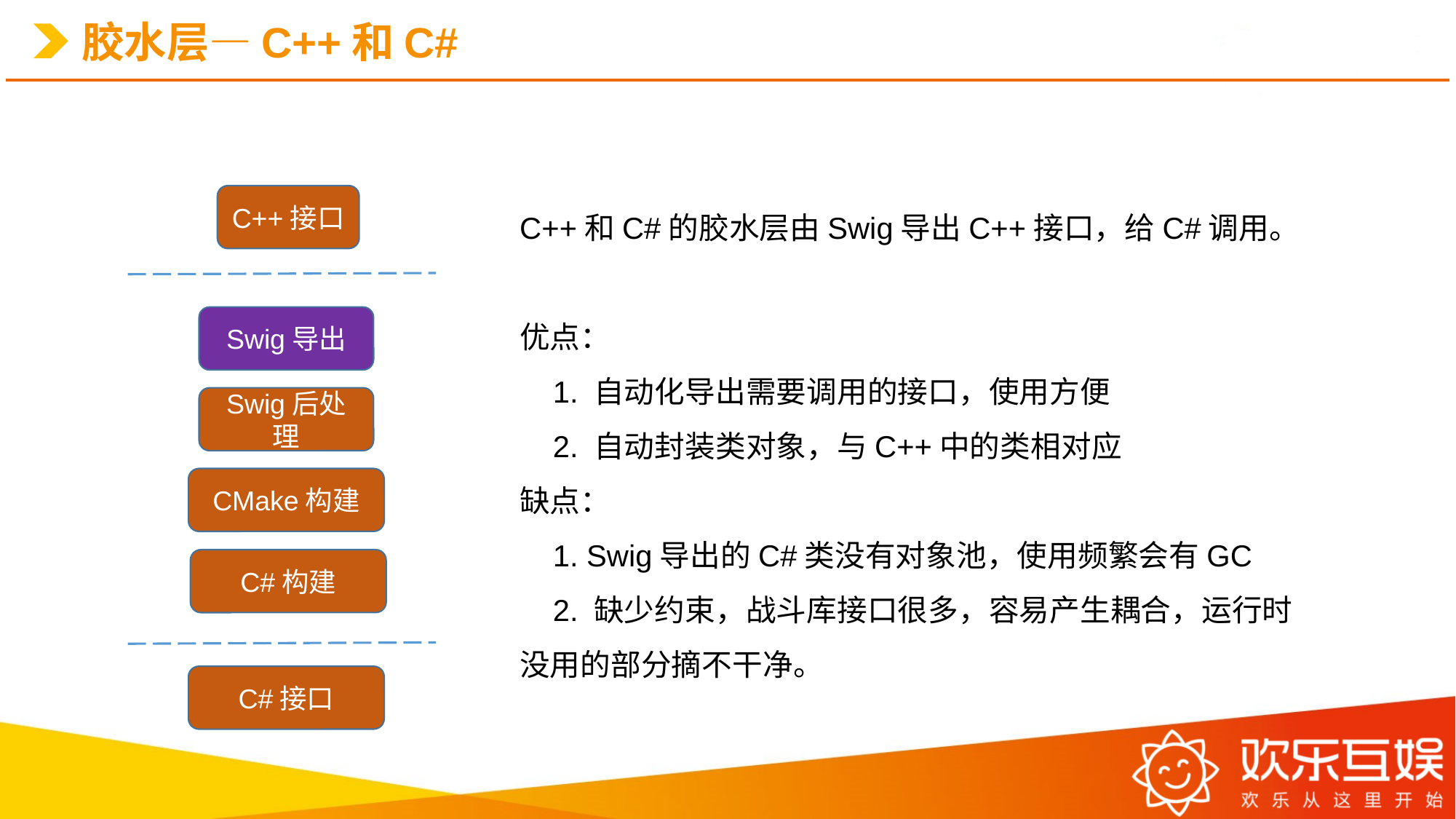

# 胶水层—C++和C#
C++接口
C++和C#的胶水层由Swig导出C++接口，给C#调用。

优点：
    1. 自动化导出需要调用的接口，使用方便
    2. 自动封装类对象，与C++中的类相对应
缺点：
    1. Swig导出的C#类没有对象池，使用频繁会有GC
    2. 缺少约束，战斗库接口很多，容易产生耦合，运行时没用的部分摘不干净。
Swig导出
Swig后处理
CMake构建
C#构建
C#接口